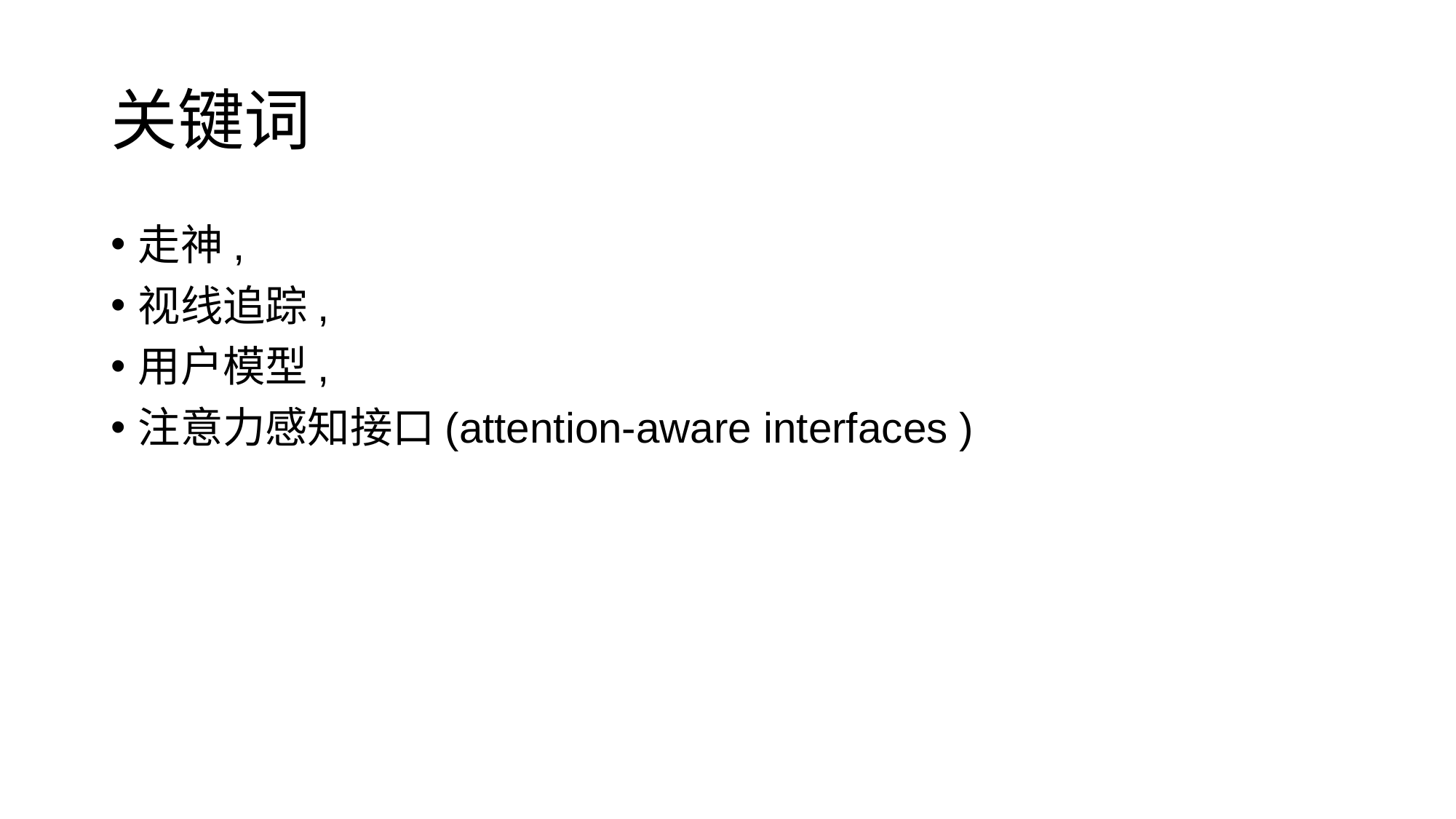

# 关键词
走神,
视线追踪,
用户模型,
注意力感知接口(attention-aware interfaces )